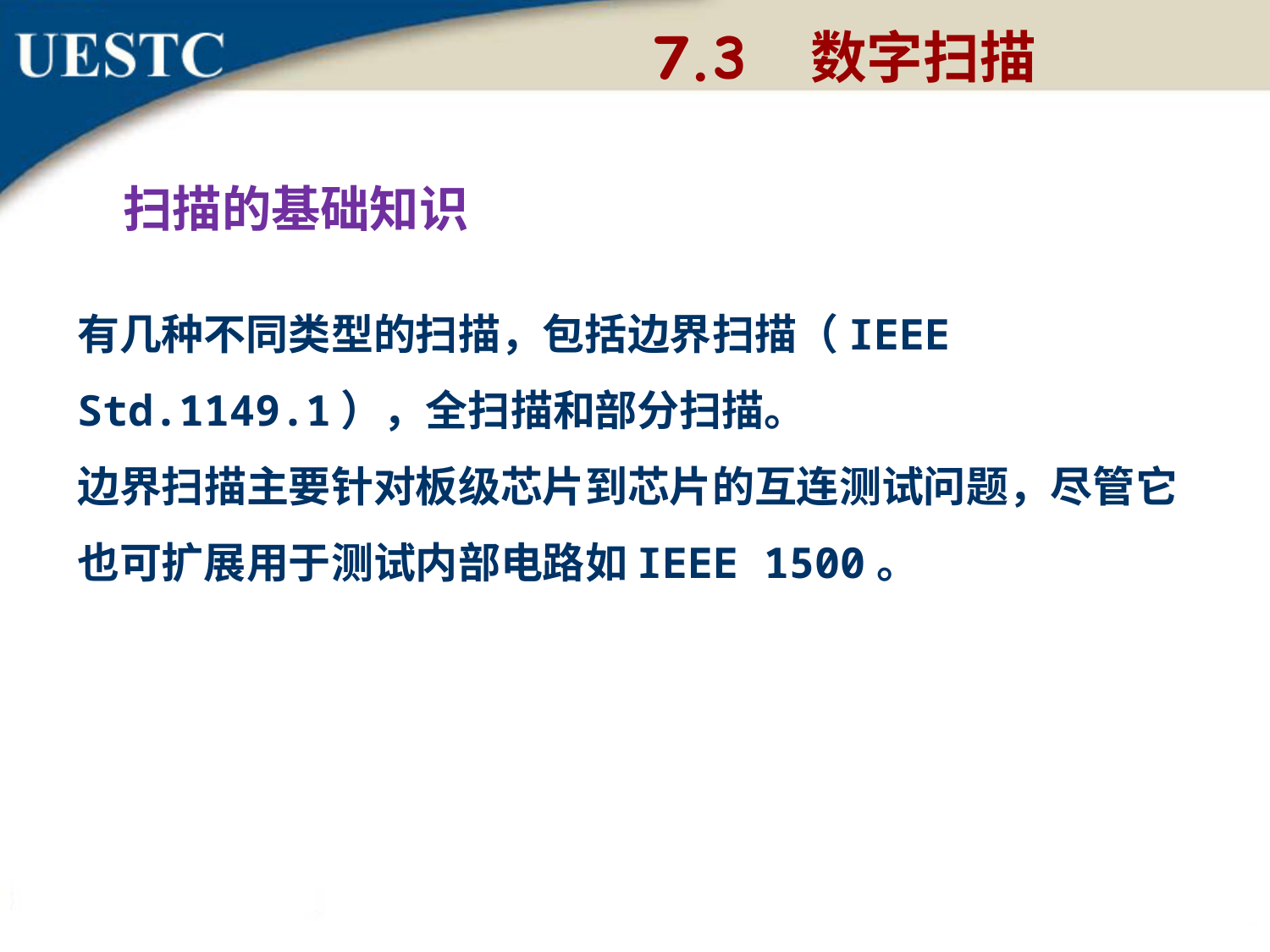

7.3  数字扫描
扫描的基础知识
有几种不同类型的扫描，包括边界扫描（IEEE Std.1149.1），全扫描和部分扫描。
边界扫描主要针对板级芯片到芯片的互连测试问题，尽管它也可扩展用于测试内部电路如IEEE 1500。